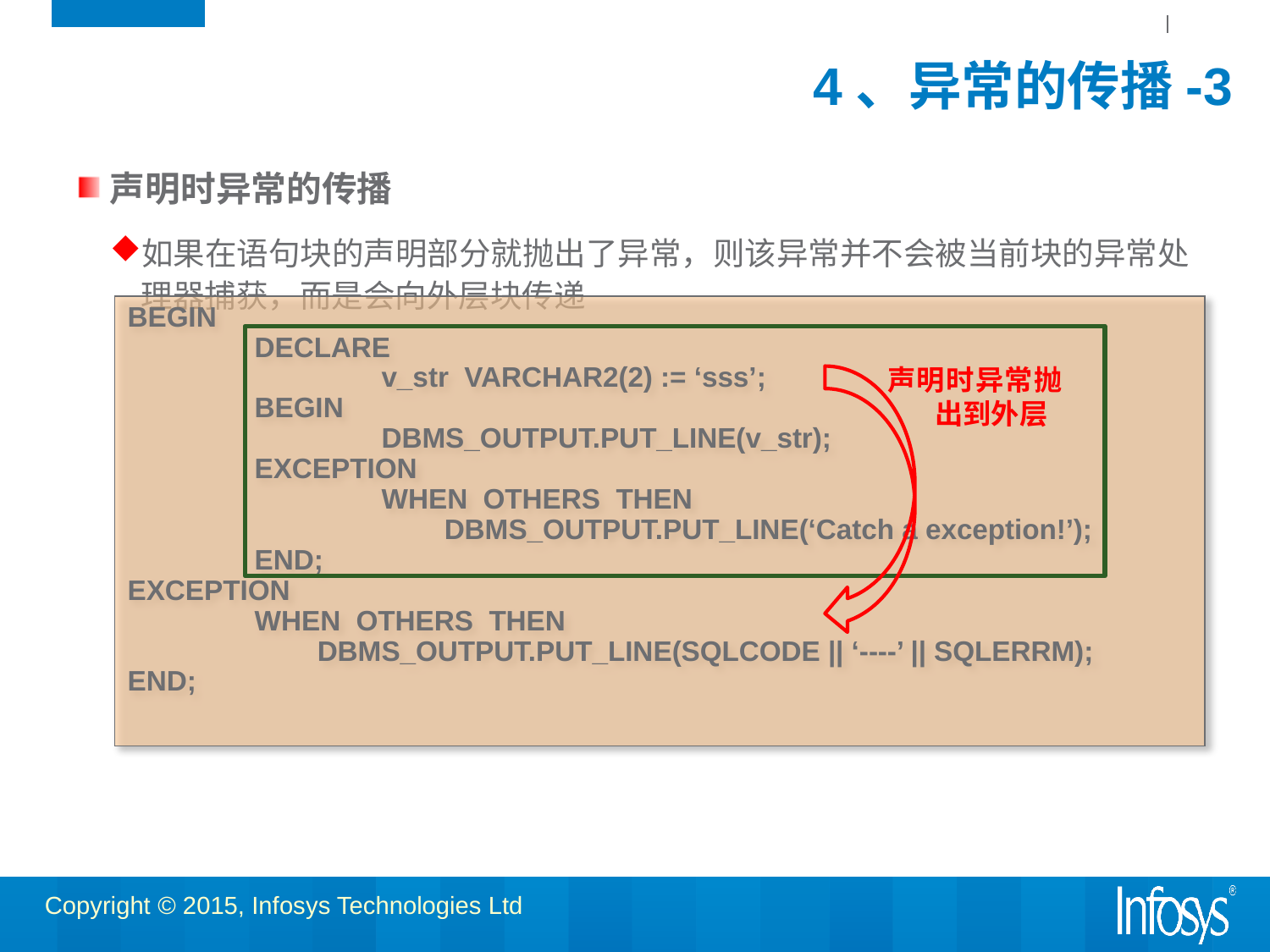

# 4、异常的传播-3
声明时异常的传播
如果在语句块的声明部分就抛出了异常，则该异常并不会被当前块的异常处理器捕获，而是会向外层块传递
BEGIN
	DECLARE
		v_str  VARCHAR2(2) := ‘sss’;
	BEGIN
		DBMS_OUTPUT.PUT_LINE(v_str);
	EXCEPTION
		WHEN  OTHERS  THEN
		        DBMS_OUTPUT.PUT_LINE(‘Catch a exception!’);
	END;
EXCEPTION
	WHEN  OTHERS  THEN
	        DBMS_OUTPUT.PUT_LINE(SQLCODE || ‘----’ || SQLERRM);
END;

声明时异常抛出到外层